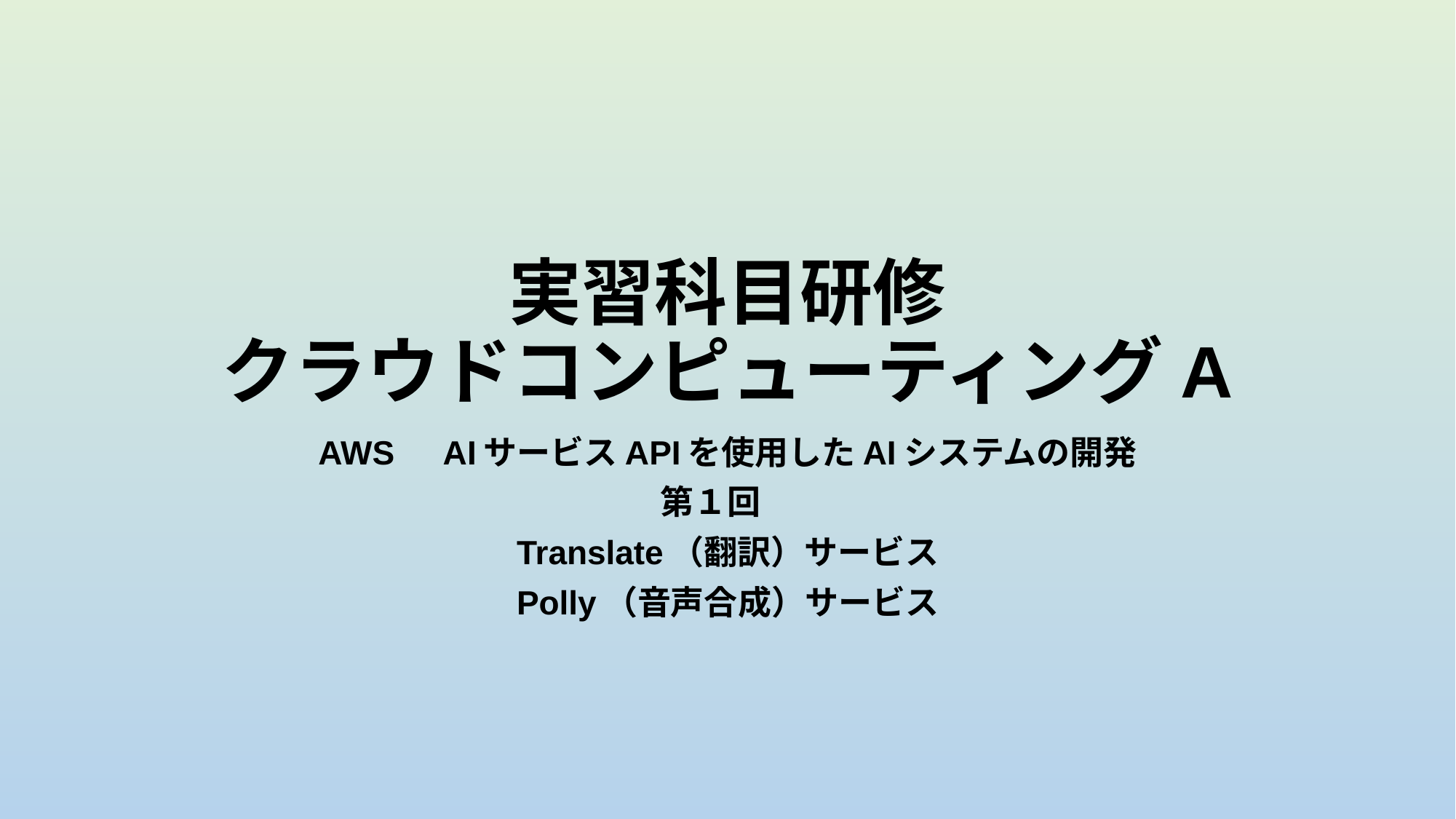

# 実習科目研修 クラウドコンピューティングA
AWS　AIサービスAPIを使用したAIシステムの開発
第１回
Translate（翻訳）サービス
Polly（音声合成）サービス